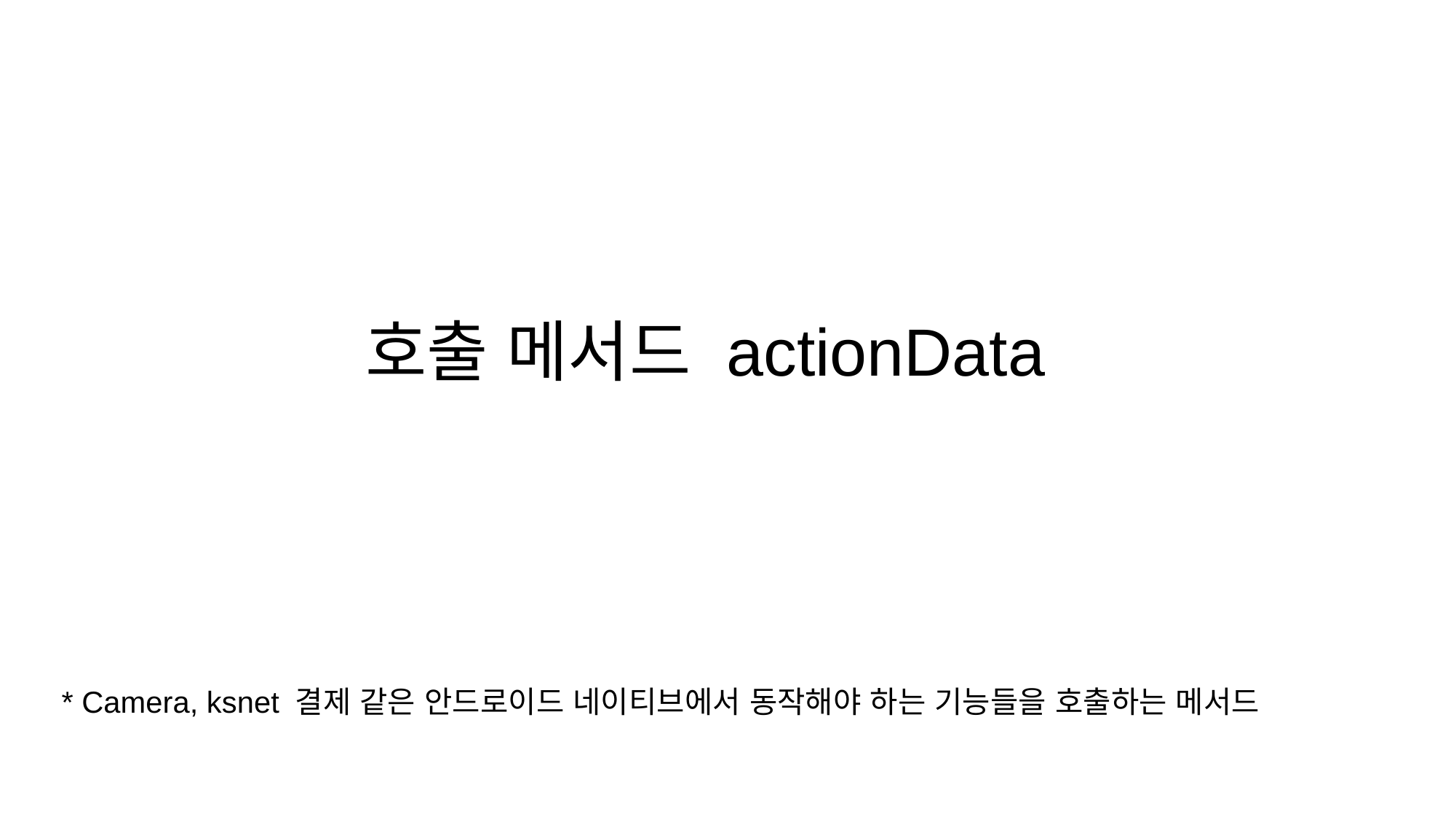

# 호출 메서드 actionData
* Camera, ksnet 결제 같은 안드로이드 네이티브에서 동작해야 하는 기능들을 호출하는 메서드